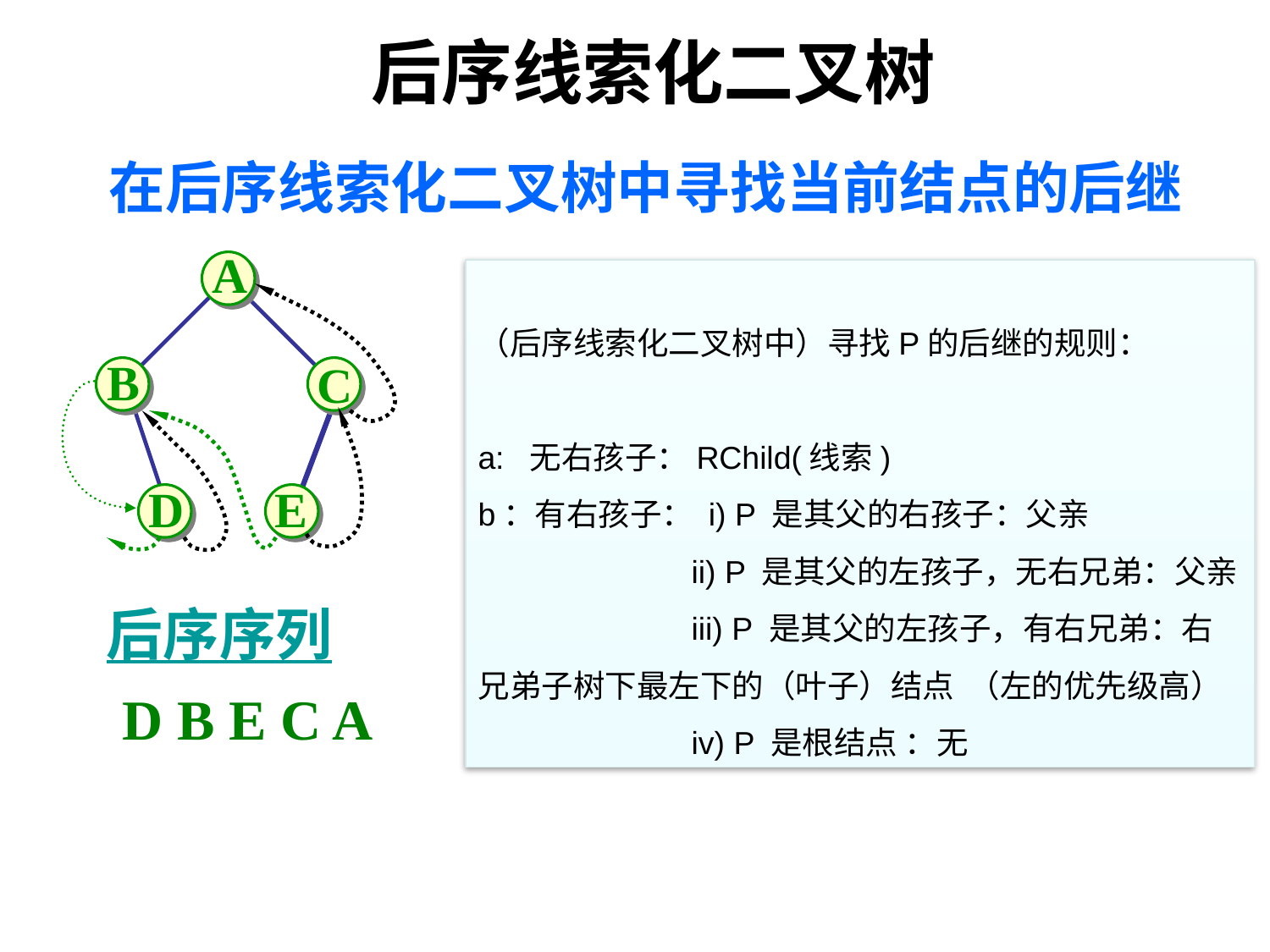

# 后序线索化二叉树
在后序线索化二叉树中寻找当前结点的后继
A

B
C

D
E

（后序线索化二叉树中）寻找P的后继的规则：

a:  无右孩子：RChild(线索)
b：有右孩子： i) P 是其父的右孩子：父亲
                        ii) P 是其父的左孩子，无右兄弟：父亲
                        iii) P 是其父的左孩子，有右兄弟：右兄弟子树下最左下的（叶子）结点  （左的优先级高）
                        iv) P 是根结点 ：无
后序序列

 D B E C A